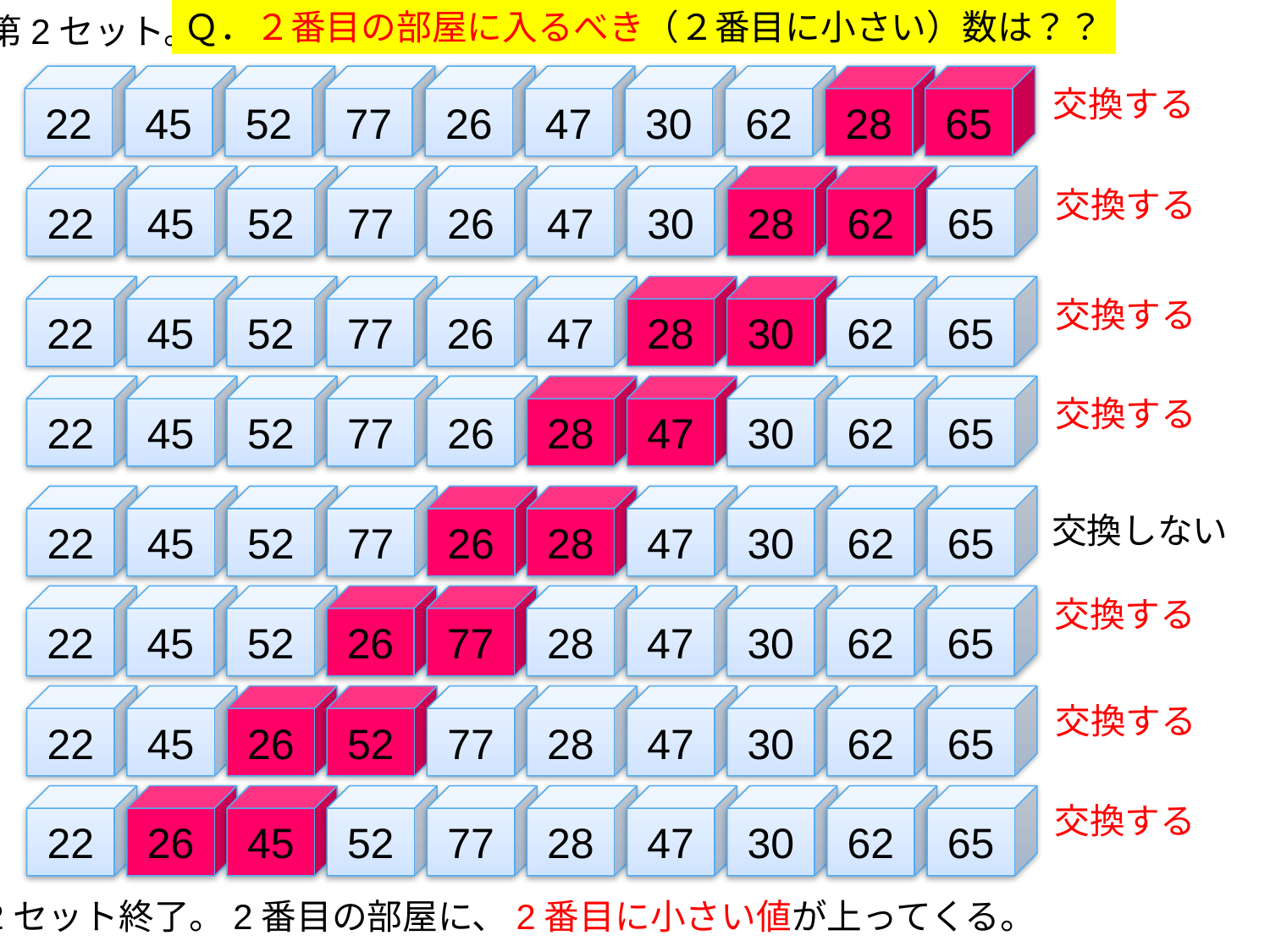

Ｑ．２番目の部屋に入るべき（２番目に小さい）数は？？
第2セット。
22
45
52
77
26
47
30
62
28
65
交換する
22
45
52
77
26
47
30
28
62
65
交換する
22
45
52
77
26
47
28
30
62
65
交換する
22
45
52
77
26
28
47
30
62
65
交換する
22
45
52
77
26
28
47
30
62
65
交換しない
22
45
52
26
77
28
47
30
62
65
交換する
22
45
26
52
77
28
47
30
62
65
交換する
22
26
45
52
77
28
47
30
62
65
交換する
第2セット終了。2番目の部屋に、2番目に小さい値が上ってくる。